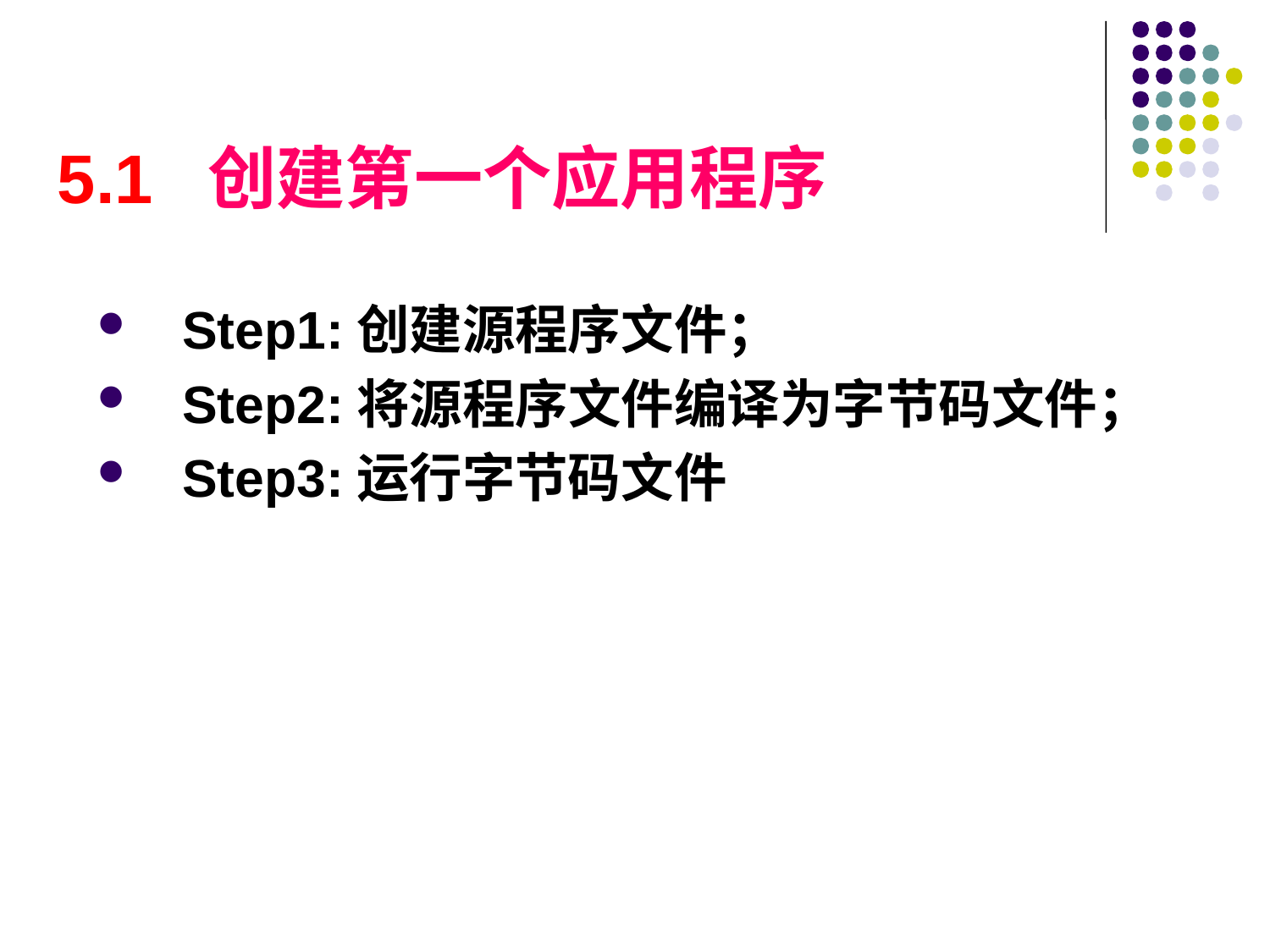

# 5.1  创建第一个应用程序

Step1:创建源程序文件；
Step2:将源程序文件编译为字节码文件；
Step3:运行字节码文件